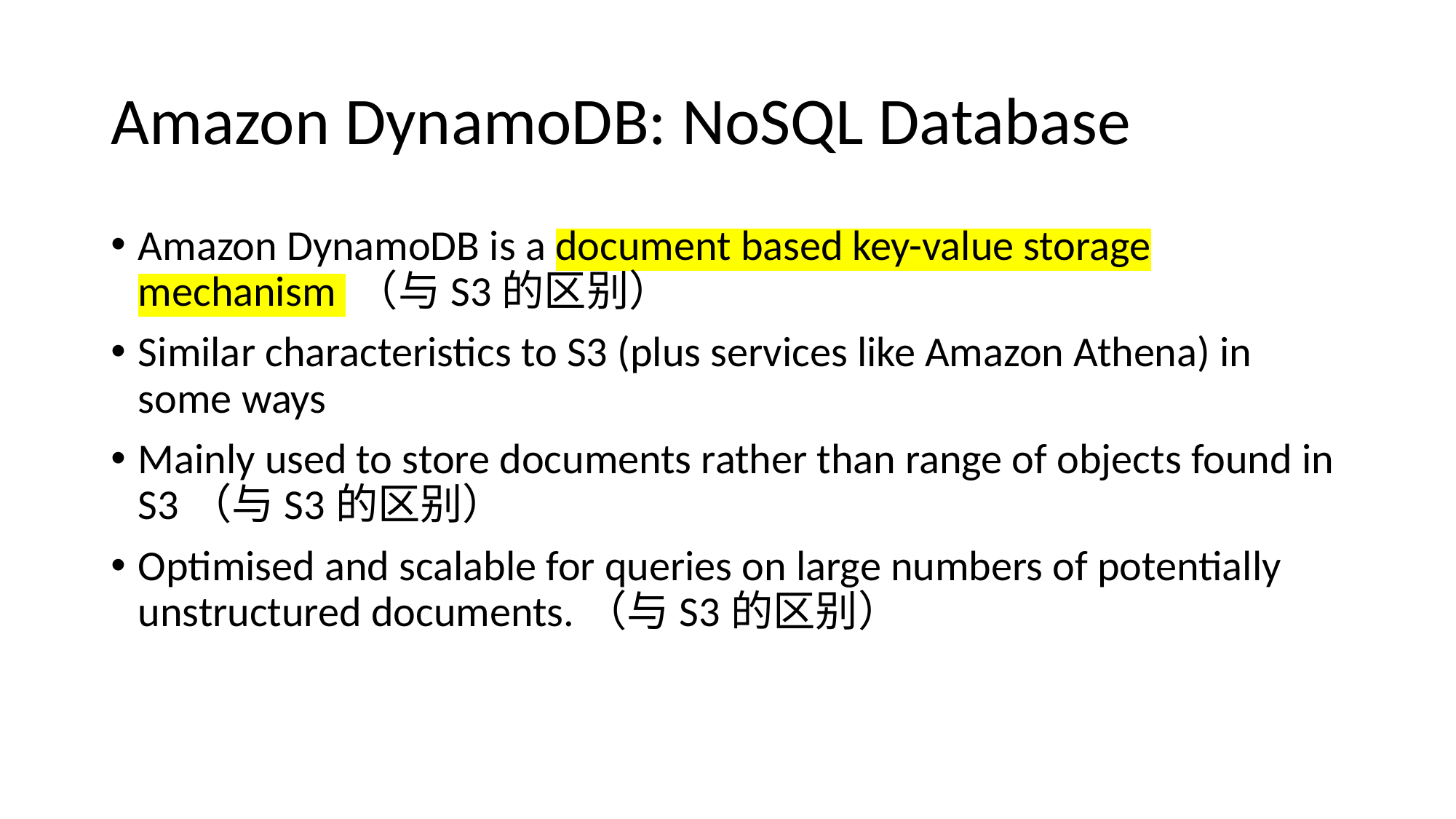

# Amazon DynamoDB: NoSQL Database
Amazon DynamoDB is a document based key-value storage mechanism （与S3的区别）
Similar characteristics to S3 (plus services like Amazon Athena) in some ways
Mainly used to store documents rather than range of objects found in S3（与S3的区别）
Optimised and scalable for queries on large numbers of potentially unstructured documents.（与S3的区别）

4